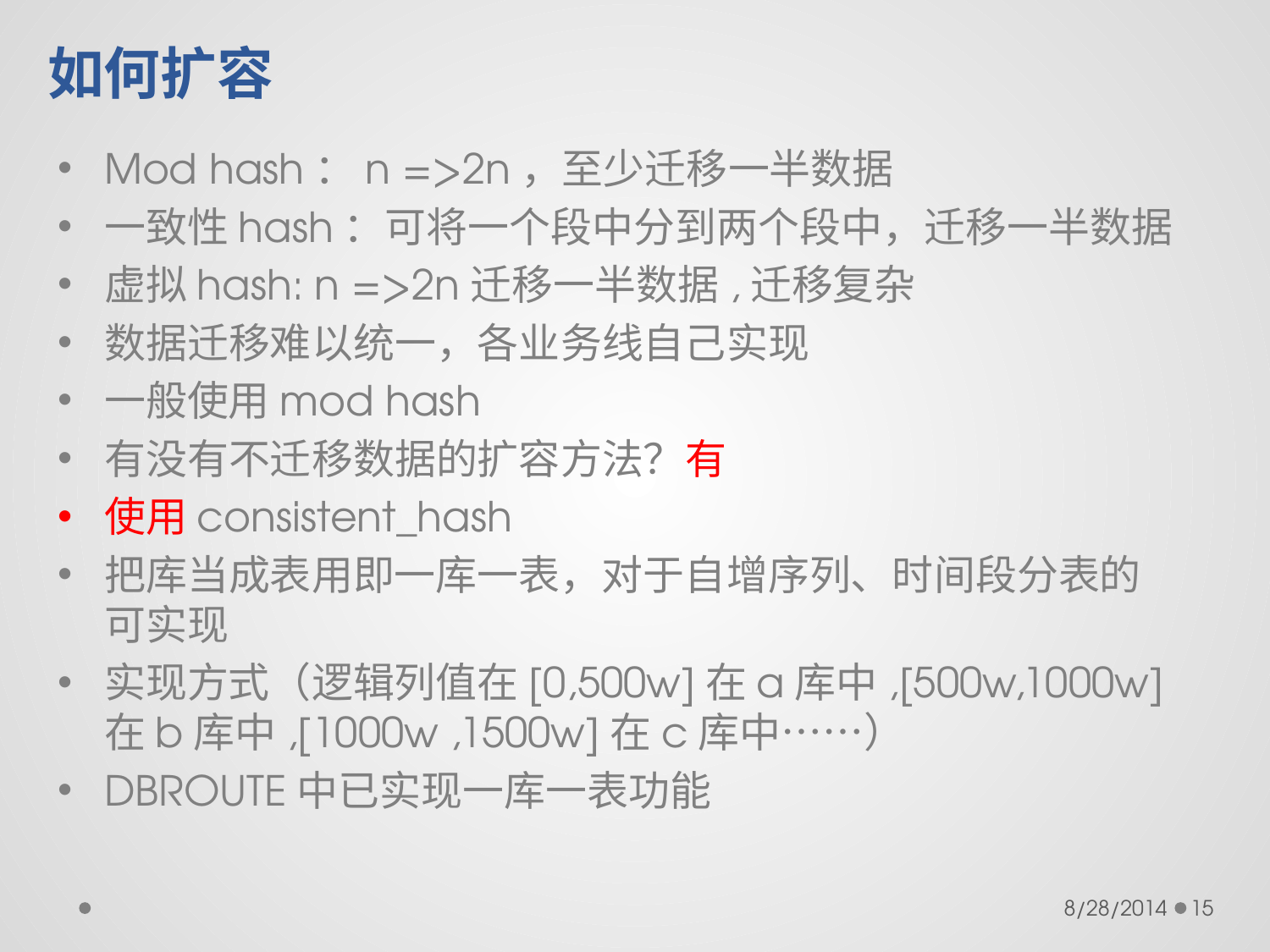

如何扩容
Mod hash：n =>2n，至少迁移一半数据
一致性hash：可将一个段中分到两个段中，迁移一半数据
虚拟hash: n =>2n迁移一半数据,迁移复杂
数据迁移难以统一，各业务线自己实现
一般使用mod hash
有没有不迁移数据的扩容方法？有
使用consistent_hash
把库当成表用即一库一表，对于自增序列、时间段分表的可实现
实现方式（逻辑列值在[0,500w]在a库中,[500w,1000w]在b库中,[1000w ,1500w]在c库中……）
DBROUTE中已实现一库一表功能

8/28/2014
15